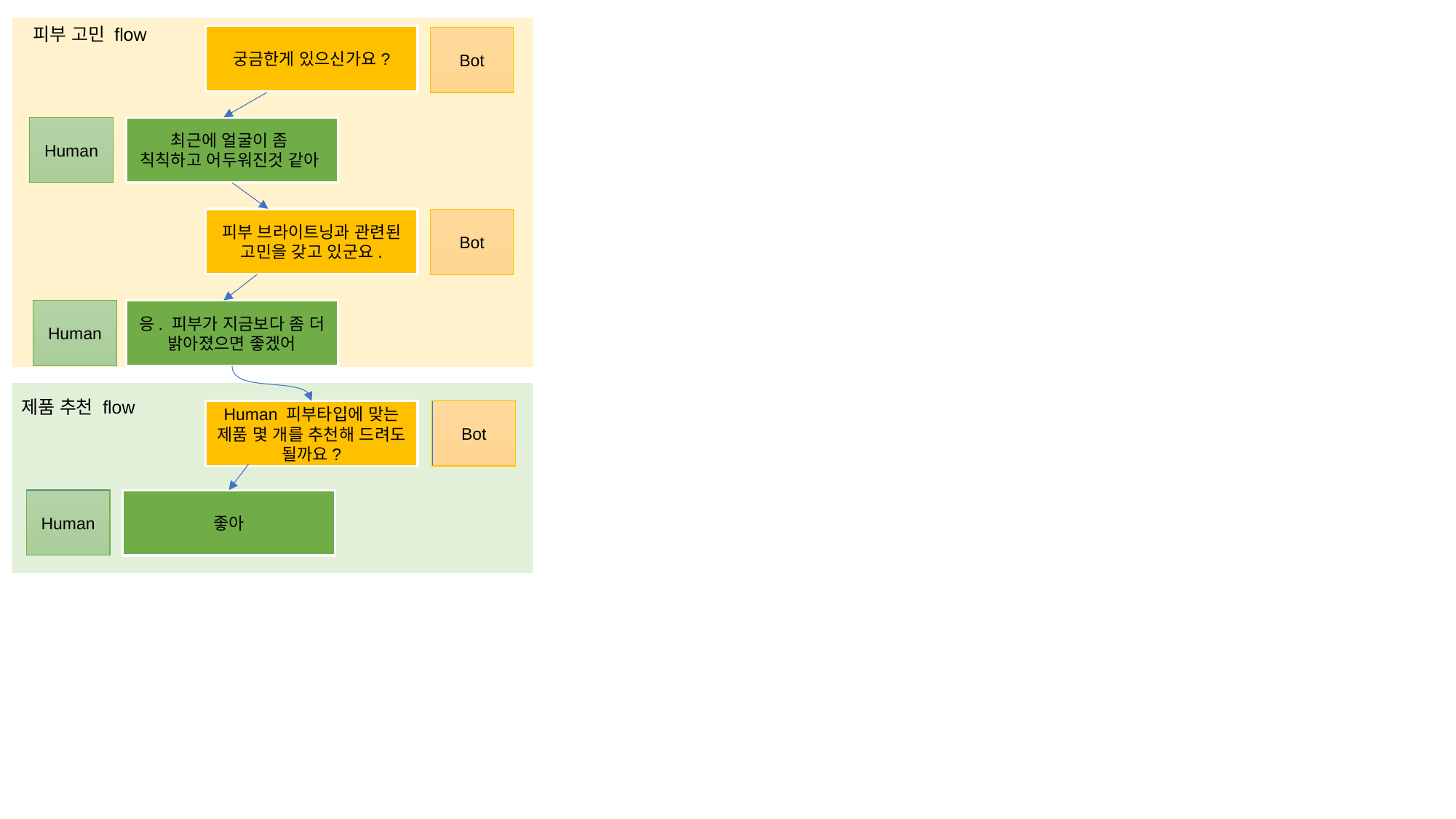

피부 고민 flow
궁금한게 있으신가요?
Bot
Human
최근에 얼굴이 좀
칙칙하고 어두워진것 같아
피부 브라이트닝과 관련된 고민을 갖고 있군요.
Bot
Human
응. 피부가 지금보다 좀 더 밝아졌으면 좋겠어

제품 추천 flow
Bot
Human 피부타입에 맞는 제품 몇 개를 추천해 드려도 될까요?
Human
좋아